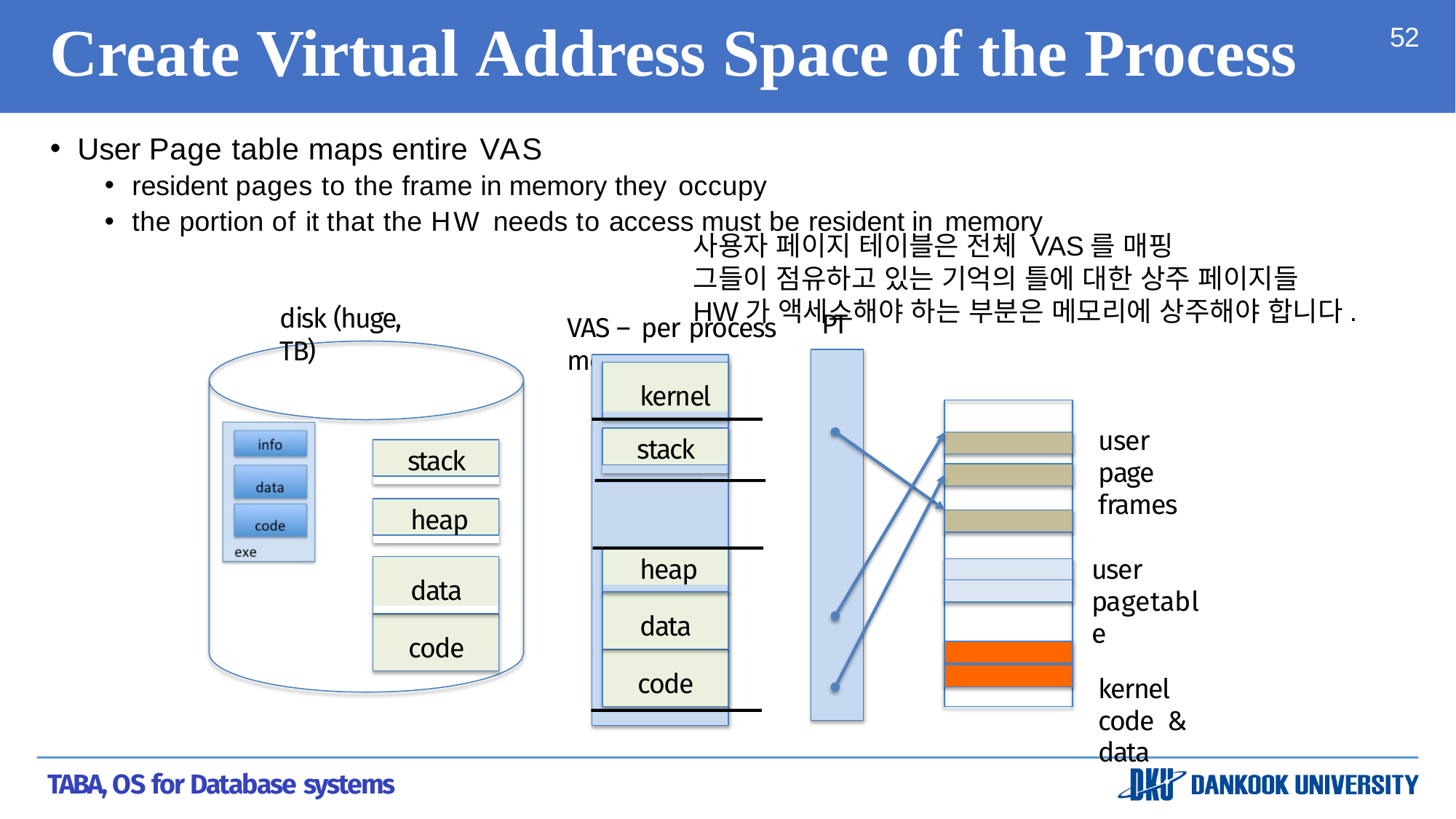

# Create Virtual Address Space of the Process
52
User Page table maps entire VAS
resident pages to the frame in memory they occupy
the portion of it that the HW needs to access must be resident in memory
사용자 페이지 테이블은 전체 VAS를 매핑
그들이 점유하고 있는 기억의 틀에 대한 상주 페이지들
HW가 액세스해야 하는 부분은 메모리에 상주해야 합니다.
disk (huge, TB)
PT
VAS – per process	memory

kernel

user page  frames

stack

stack

heap

user  pagetable
kernel code  & data
heap

data

data
code
code
TABA, OS for Database systems